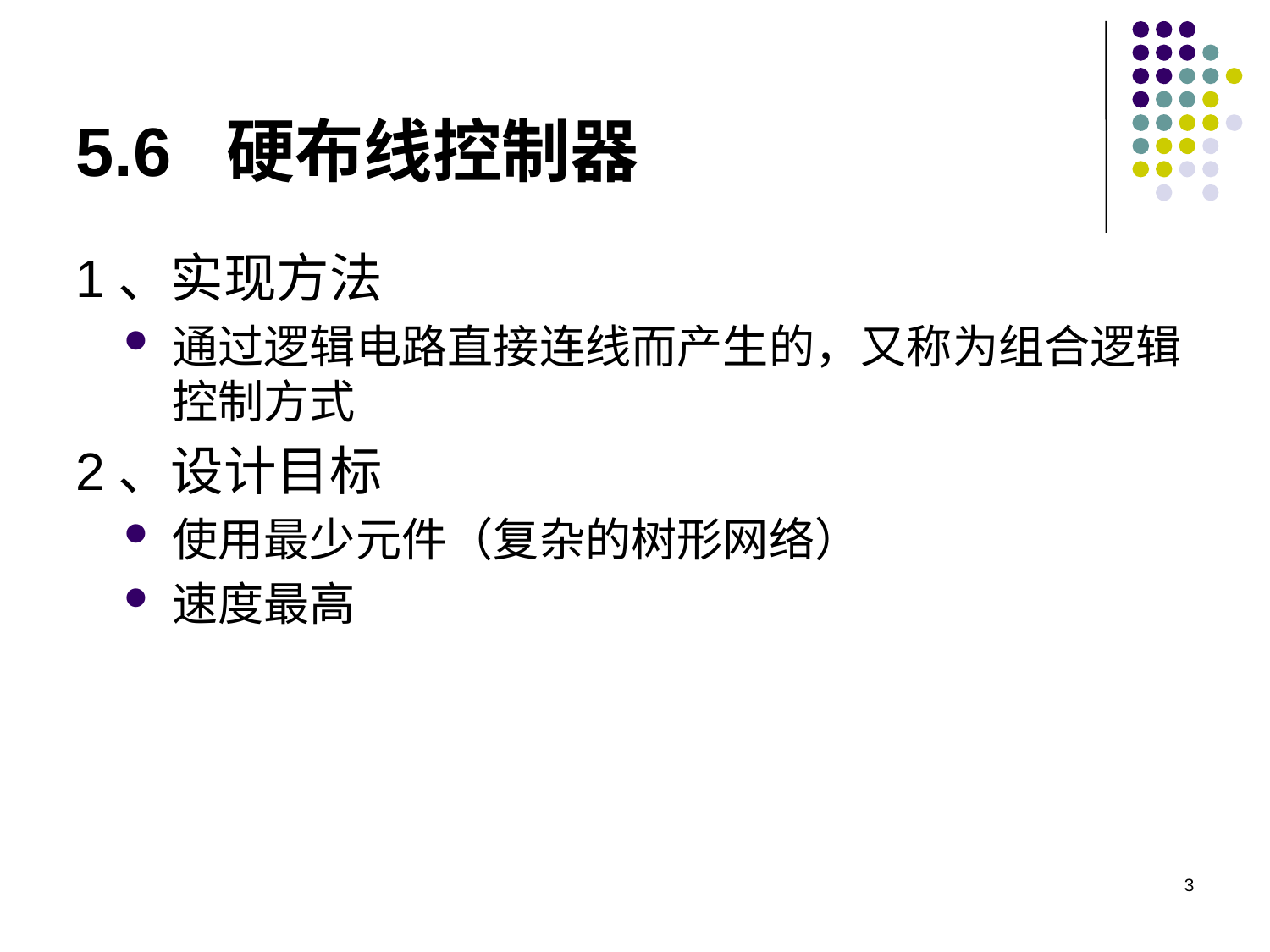

5.6  硬布线控制器
1、实现方法
通过逻辑电路直接连线而产生的，又称为组合逻辑控制方式
2、设计目标
使用最少元件（复杂的树形网络）
速度最高
3